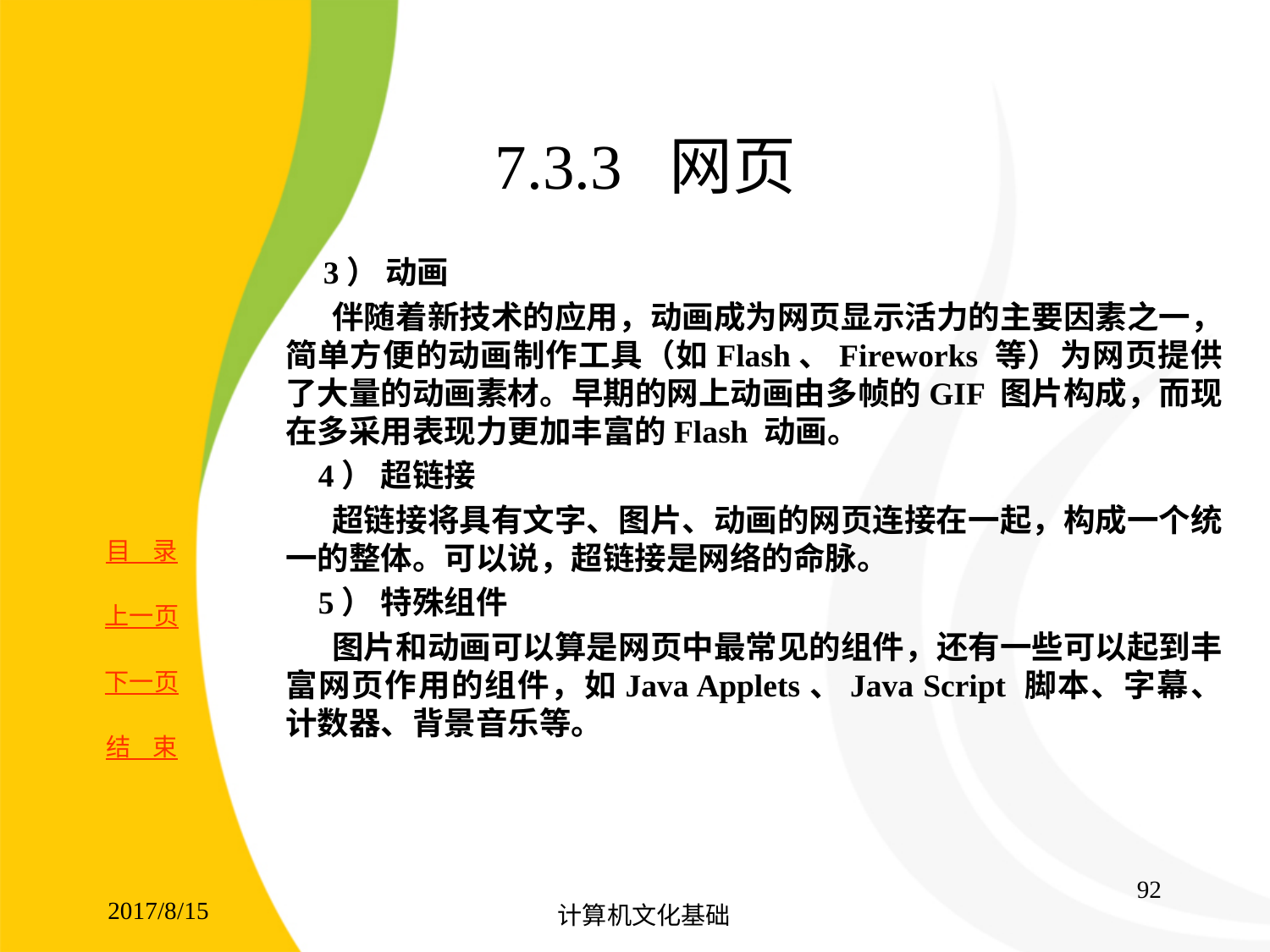

# 7.3.3  网页
	       3） 动画
            伴随着新技术的应用，动画成为网页显示活力的主要因素之一，简单方便的动画制作工具（如Flash、Fireworks 等）为网页提供了大量的动画素材。早期的网上动画由多帧的GIF 图片构成，而现在多采用表现力更加丰富的Flash 动画。
          4） 超链接
            超链接将具有文字、图片、动画的网页连接在一起，构成一个统一的整体。可以说，超链接是网络的命脉。
          5） 特殊组件
            图片和动画可以算是网页中最常见的组件，还有一些可以起到丰富网页作用的组件，如Java Applets、Java Script 脚本、字幕、计数器、背景音乐等。
92
2017/8/15